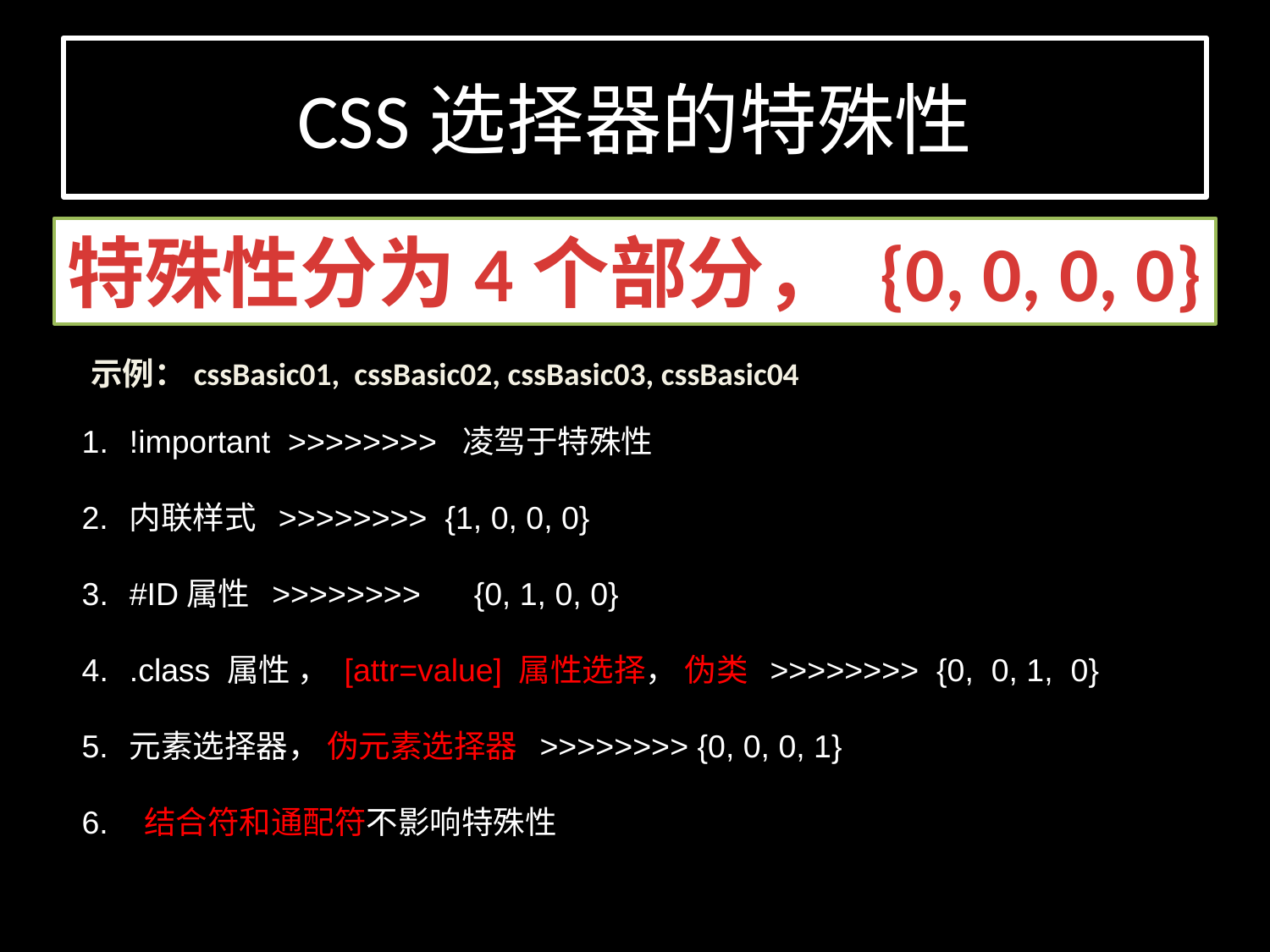

# CSS选择器的特殊性
特殊性分为4个部分， {0, 0, 0, 0}
示例：cssBasic01,  cssBasic02, cssBasic03, cssBasic04

!important  >>>>>>>>  凌驾于特殊性

内联样式  >>>>>>>>  {1, 0, 0, 0}

#ID属性  >>>>>>>>      {0, 1, 0, 0}

.class 属性 ， [attr=value] 属性选择， 伪类  >>>>>>>>  {0,  0, 1,  0}

元素选择器， 伪元素选择器  >>>>>>>> {0, 0, 0, 1}

 结合符和通配符不影响特殊性